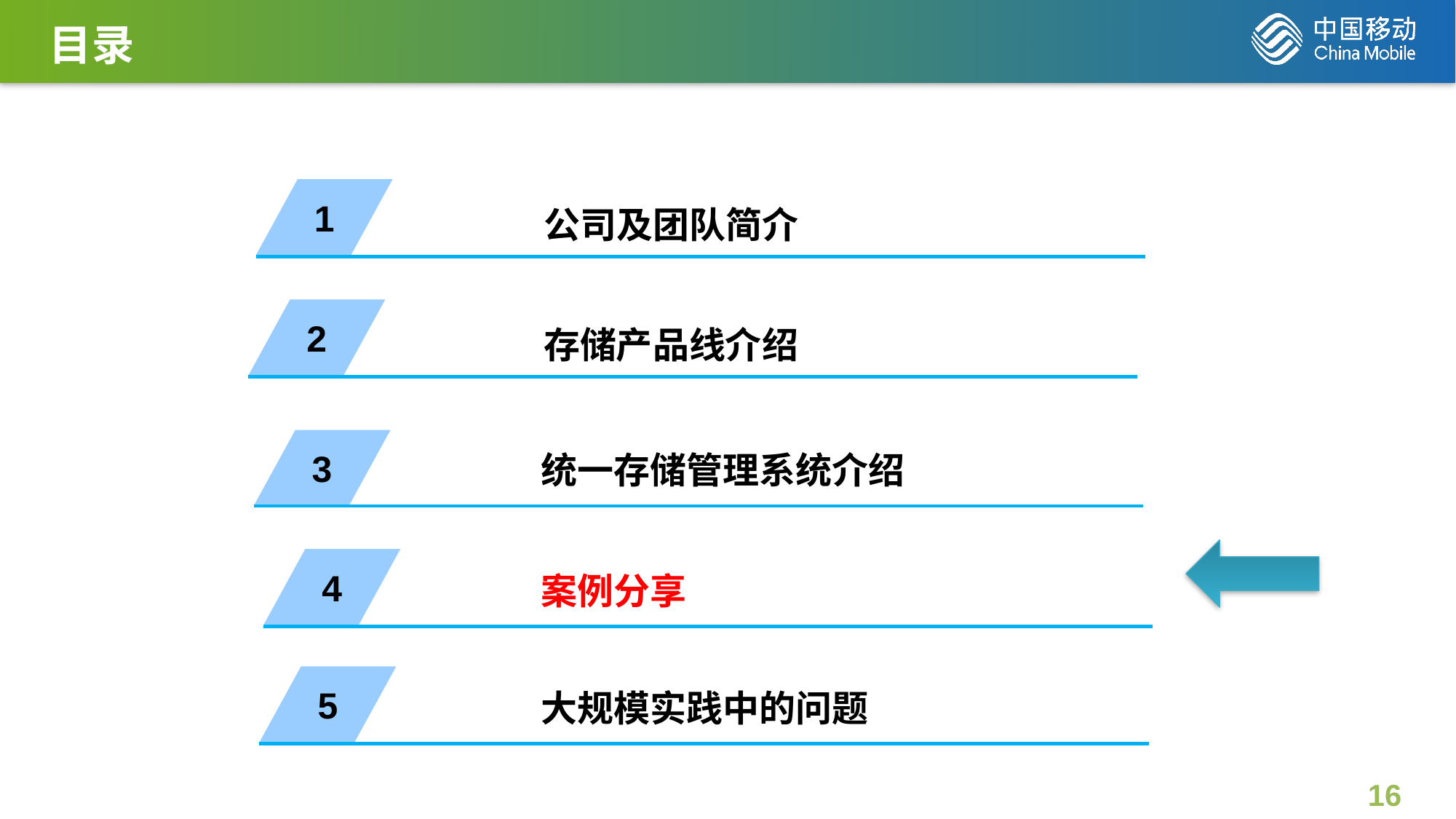

目录
1
公司及团队简介
2
存储产品线介绍
3
统一存储管理系统介绍

4
案例分享
5
大规模实践中的问题